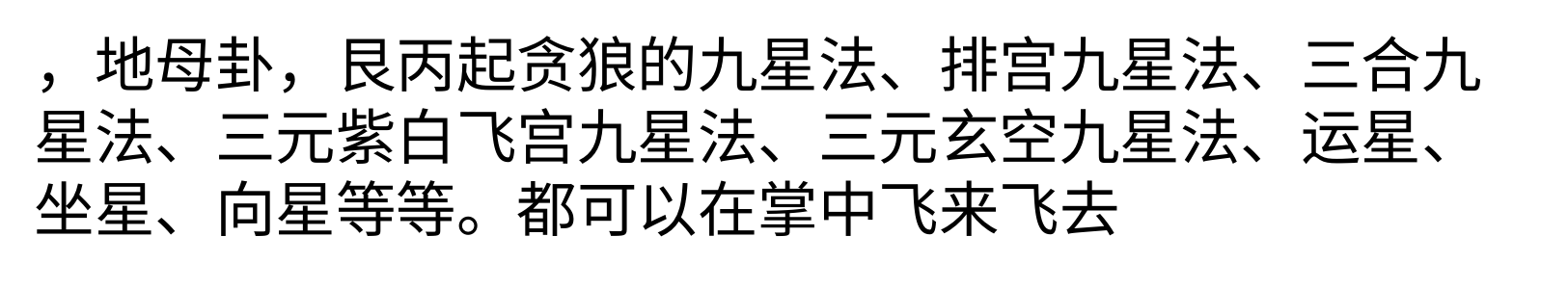

，地母卦，艮丙起贪狼的九星法、排宫九星法、三合九星法、三元紫白飞宫九星法、三元玄空九星法、运星、坐星、向星等等。都可以在掌中飞来飞去